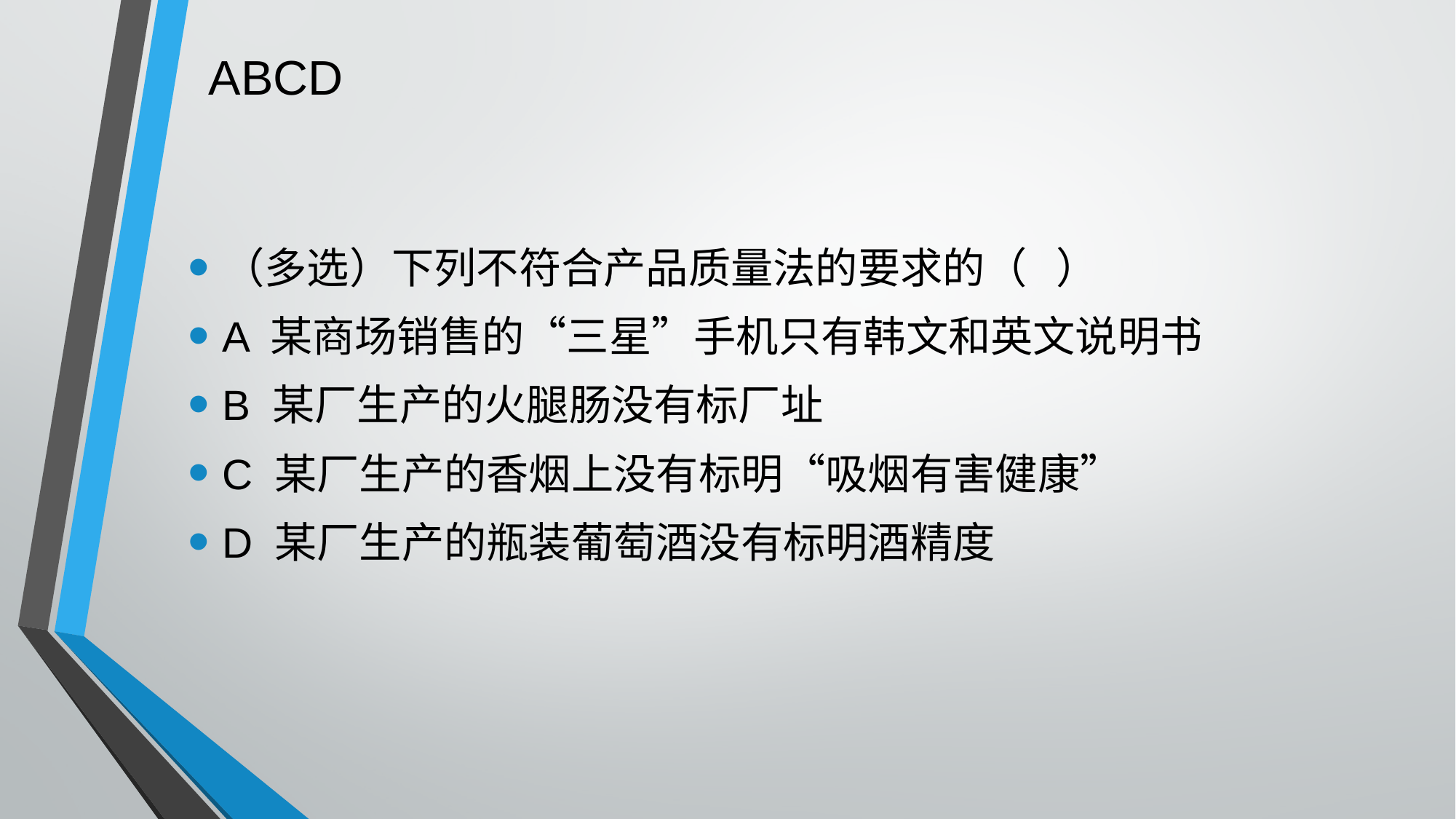

ABCD
（多选）下列不符合产品质量法的要求的（   ）
A 某商场销售的“三星”手机只有韩文和英文说明书
B 某厂生产的火腿肠没有标厂址
C 某厂生产的香烟上没有标明“吸烟有害健康”
D 某厂生产的瓶装葡萄酒没有标明酒精度